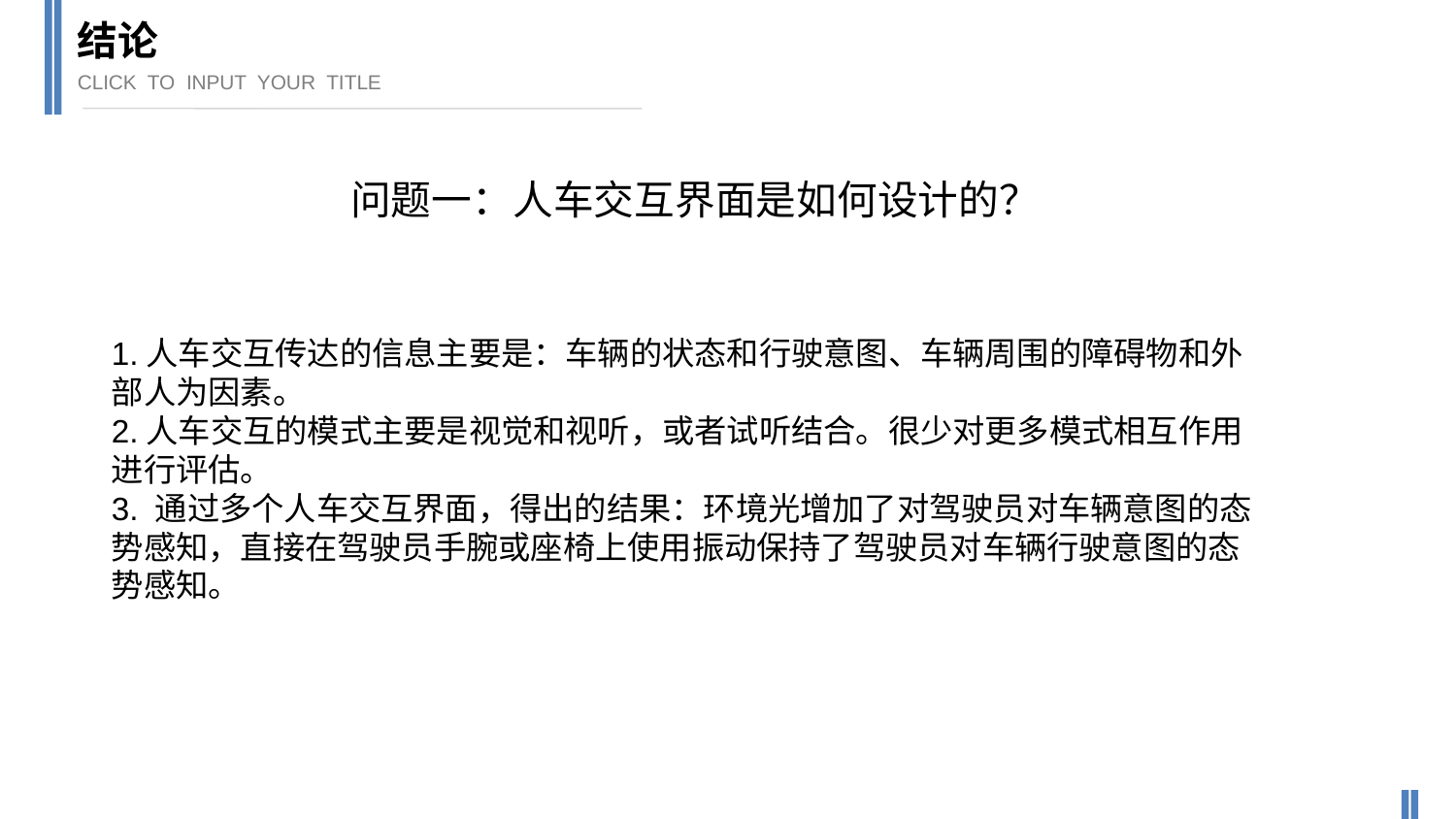

结论
CLICK  TO  INPUT  YOUR  TITLE
        问题一：人车交互界面是如何设计的？
1.人车交互传达的信息主要是：车辆的状态和行驶意图、车辆周围的障碍物和外部人为因素。
2.人车交互的模式主要是视觉和视听，或者试听结合。很少对更多模式相互作用进行评估。
3. 通过多个人车交互界面，得出的结果：环境光增加了对驾驶员对车辆意图的态势感知，直接在驾驶员手腕或座椅上使用振动保持了驾驶员对车辆行驶意图的态势感知。